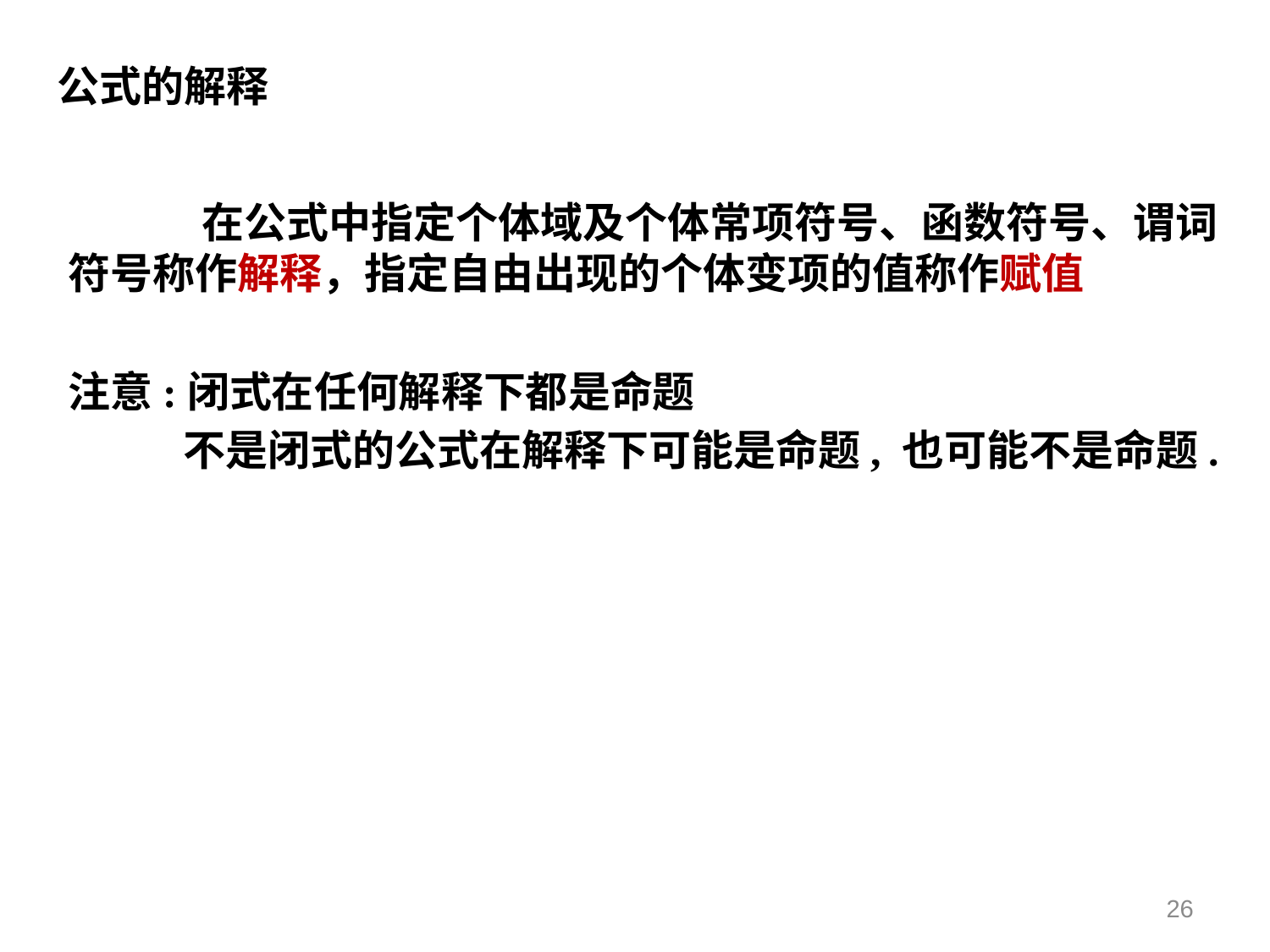

# 公式的解释
             在公式中指定个体域及个体常项符号、函数符号、谓词符号称作解释，指定自由出现的个体变项的值称作赋值

注意:闭式在任何解释下都是命题
           不是闭式的公式在解释下可能是命题, 也可能不是命题.

26